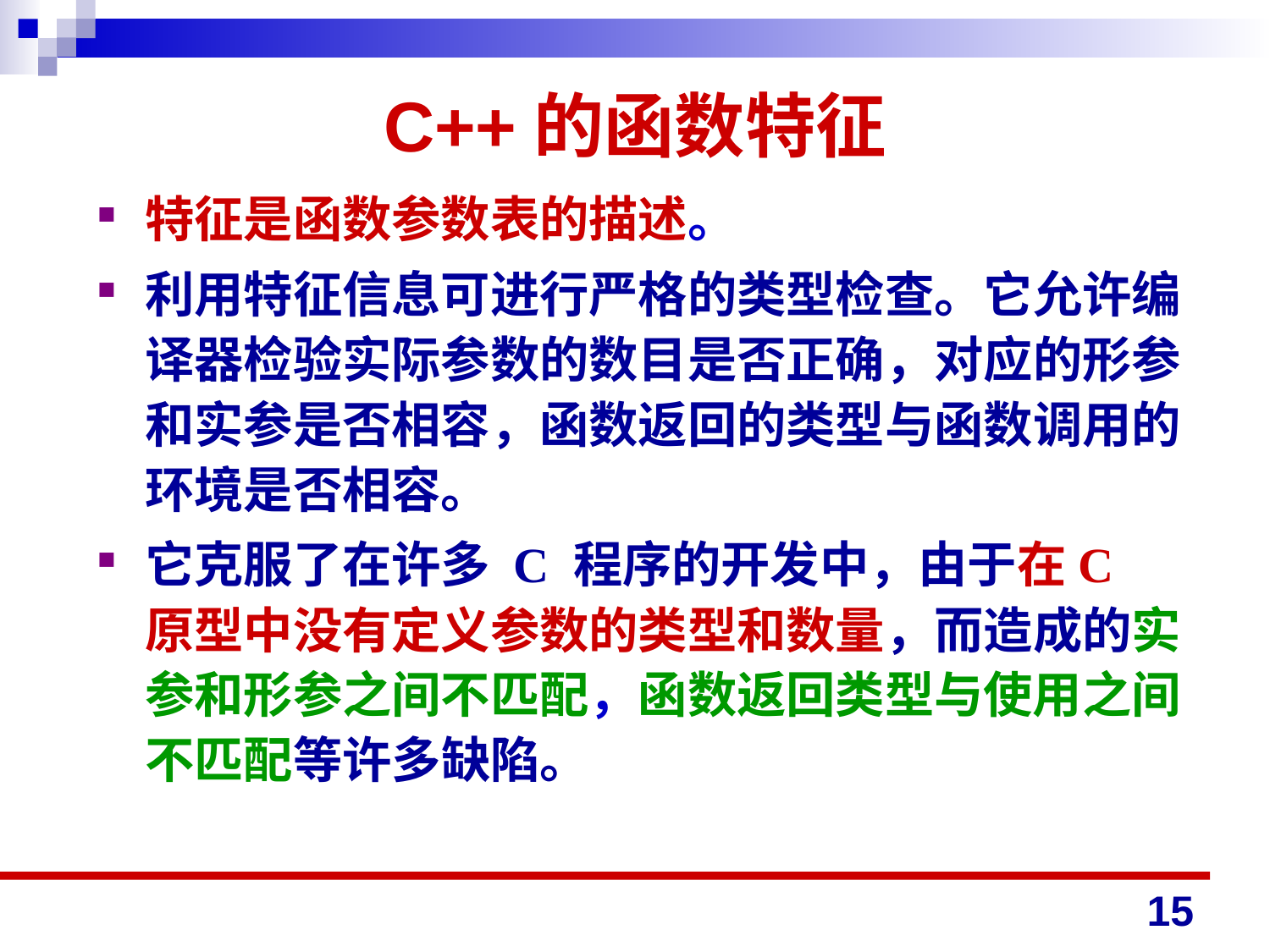

# C++的函数特征
特征是函数参数表的描述。
利用特征信息可进行严格的类型检查。它允许编译器检验实际参数的数目是否正确，对应的形参和实参是否相容，函数返回的类型与函数调用的环境是否相容。
它克服了在许多 C 程序的开发中，由于在C 原型中没有定义参数的类型和数量，而造成的实参和形参之间不匹配，函数返回类型与使用之间不匹配等许多缺陷。
15